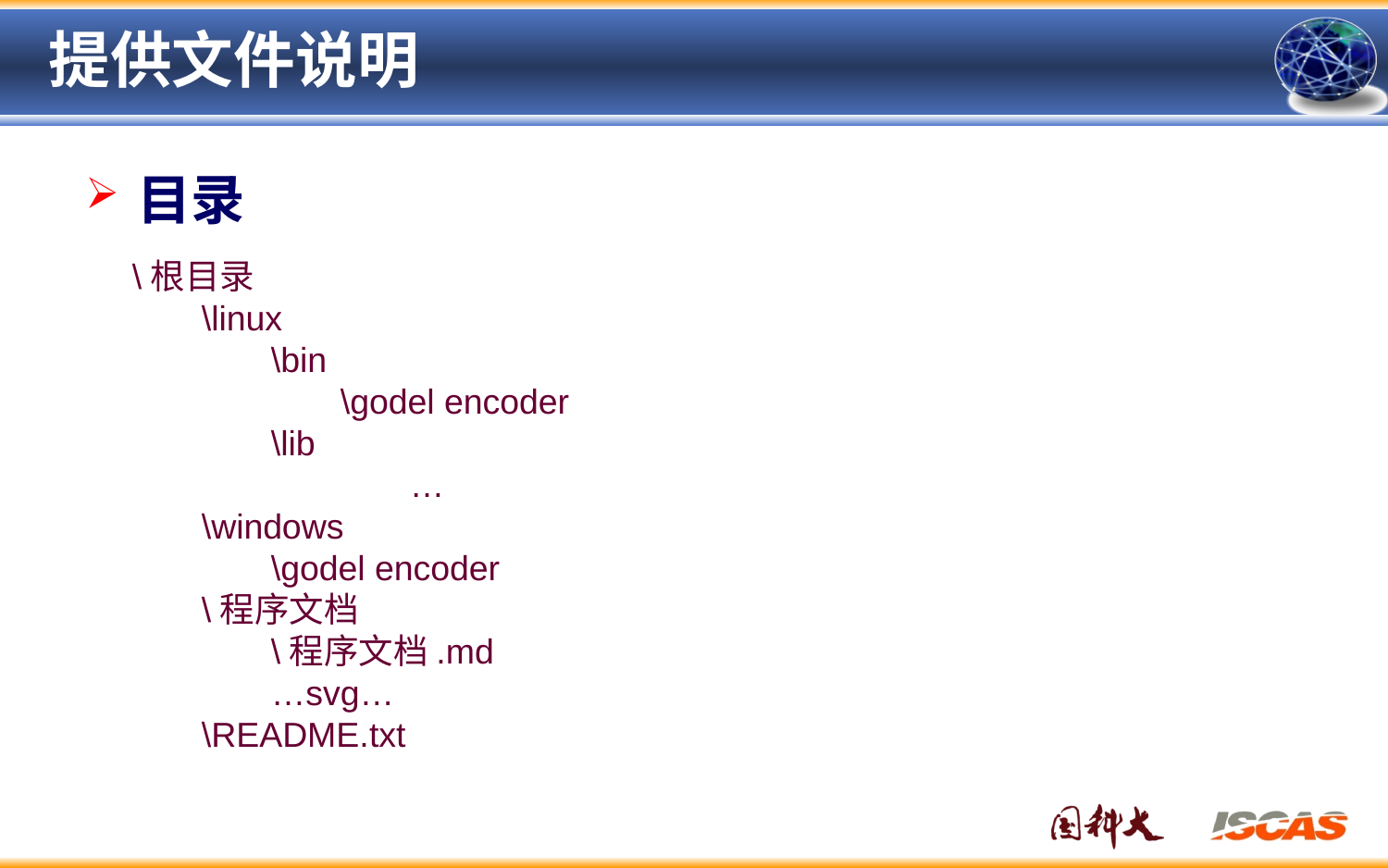

# 提供文件说明
目录
\根目录
\linux
\bin
\godel encoder
\lib
	…
\windows
\godel encoder
\程序文档
\程序文档.md
…svg…
\README.txt